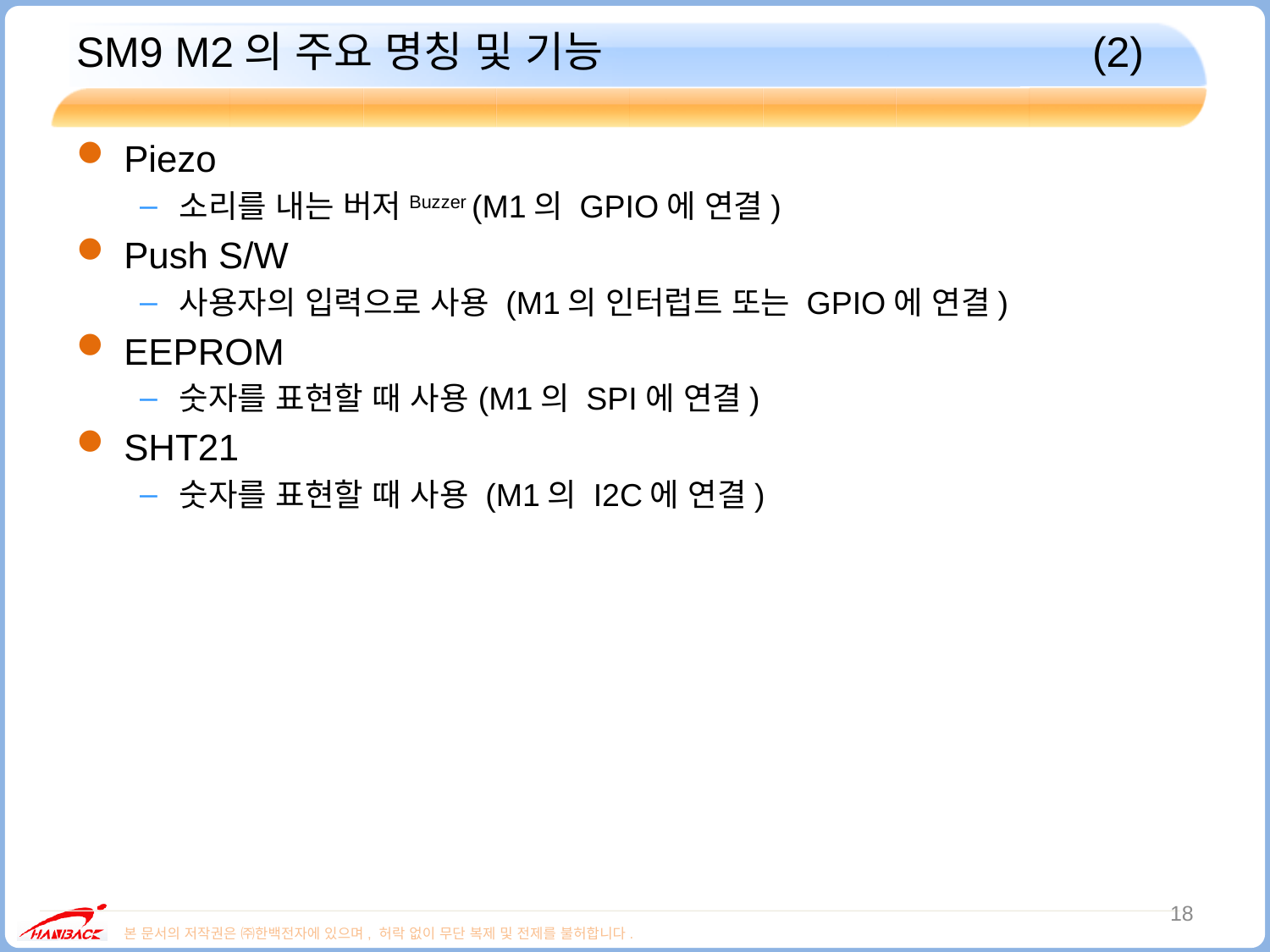

# SM9 M2의 주요 명칭 및 기능				(2)
Piezo
소리를 내는 버저Buzzer (M1의 GPIO에 연결)
Push S/W
사용자의 입력으로 사용 (M1의 인터럽트 또는 GPIO에 연결)
EEPROM
숫자를 표현할 때 사용 (M1의 SPI에 연결)
SHT21
숫자를 표현할 때 사용 (M1의 I2C에 연결)

18